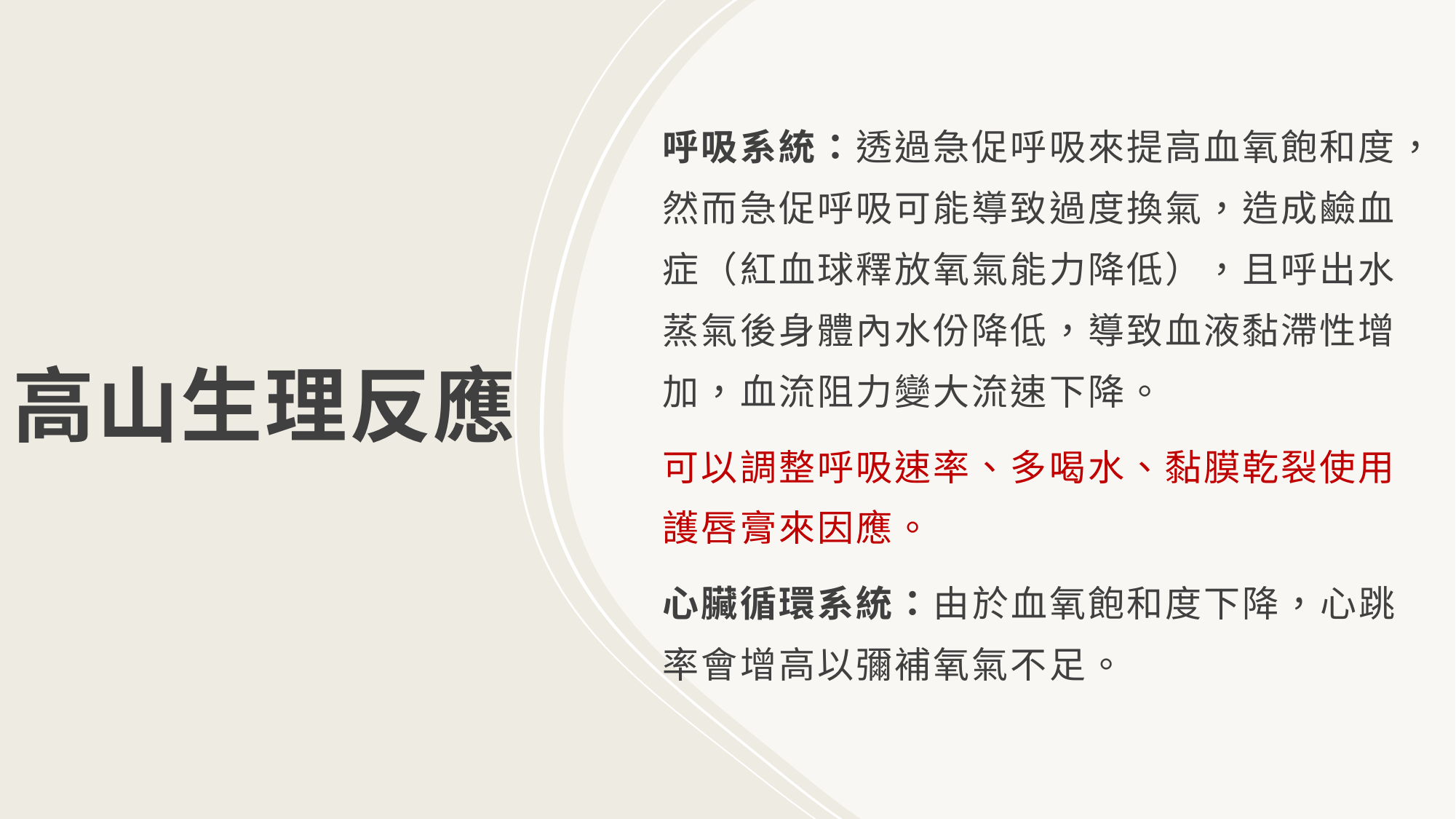

呼吸系統：透過急促呼吸來提高血氧飽和度，然而急促呼吸可能導致過度換氣，造成鹼血症（紅血球釋放氧氣能力降低），且呼出水蒸氣後身體內水份降低，導致血液黏滯性增加，血流阻力變大流速下降。
可以調整呼吸速率、多喝水、黏膜乾裂使用護唇膏來因應。
心臟循環系統：由於血氧飽和度下降，心跳率會增高以彌補氧氣不足。

# 高山生理反應